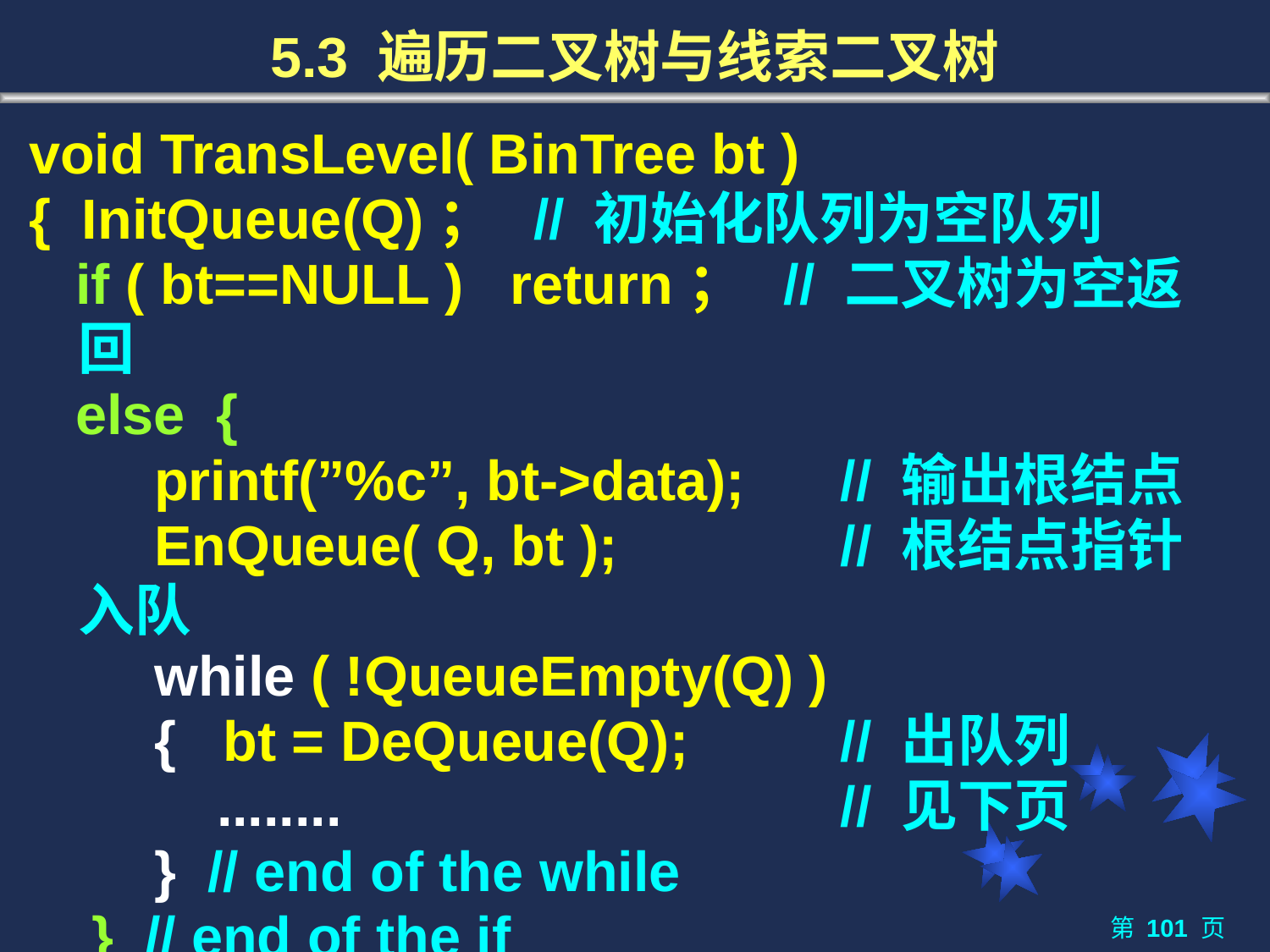

# 5.3 遍历二叉树与线索二叉树
void TransLevel( BinTree bt )
{  InitQueue(Q)；  // 初始化队列为空队列
   if ( bt==NULL )   return；  // 二叉树为空返回
   else  {
        printf(”%c”, bt->data); 	// 输出根结点
        EnQueue( Q, bt );         	// 根结点指针入队
        while ( !QueueEmpty(Q) )
        {   bt = DeQueue(Q);    	// 出队列
            ........                           	// 见下页
        }  // end of the while
    }  // end of the if
 }
第 101 页